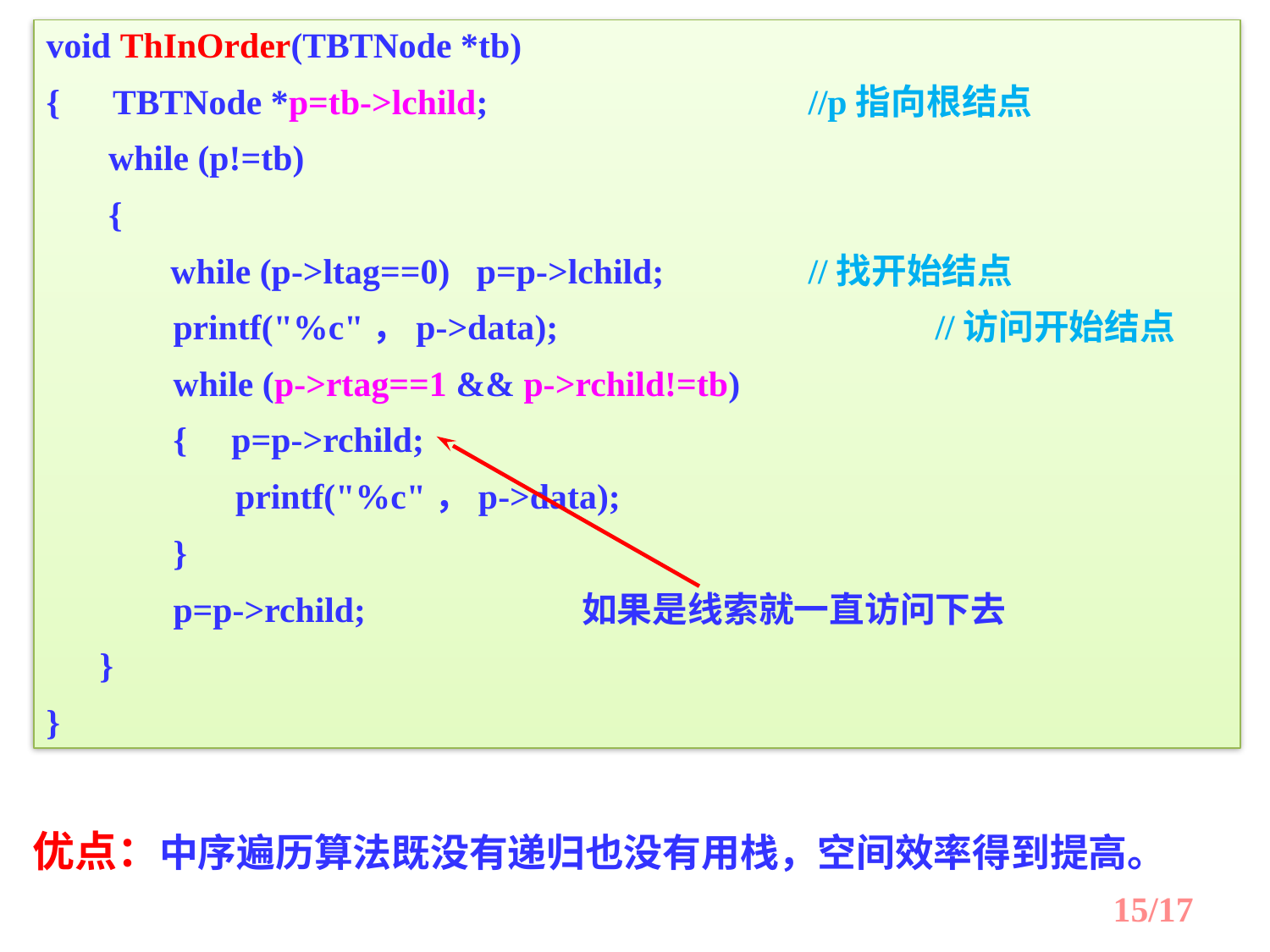

void ThInOrder(TBTNode *tb)
{      TBTNode *p=tb->lchild;			//p指向根结点
       while (p!=tb)
       {
              while (p->ltag==0)   p=p->lchild;		//找开始结点
	printf("%c"，p->data);			//访问开始结点
	while (p->rtag==1 && p->rchild!=tb)
	{     p=p->rchild;
	       printf("%c"，p->data);
	}
	p=p->rchild;
      }
}

如果是线索就一直访问下去
优点：中序遍历算法既没有递归也没有用栈，空间效率得到提高。
15/17